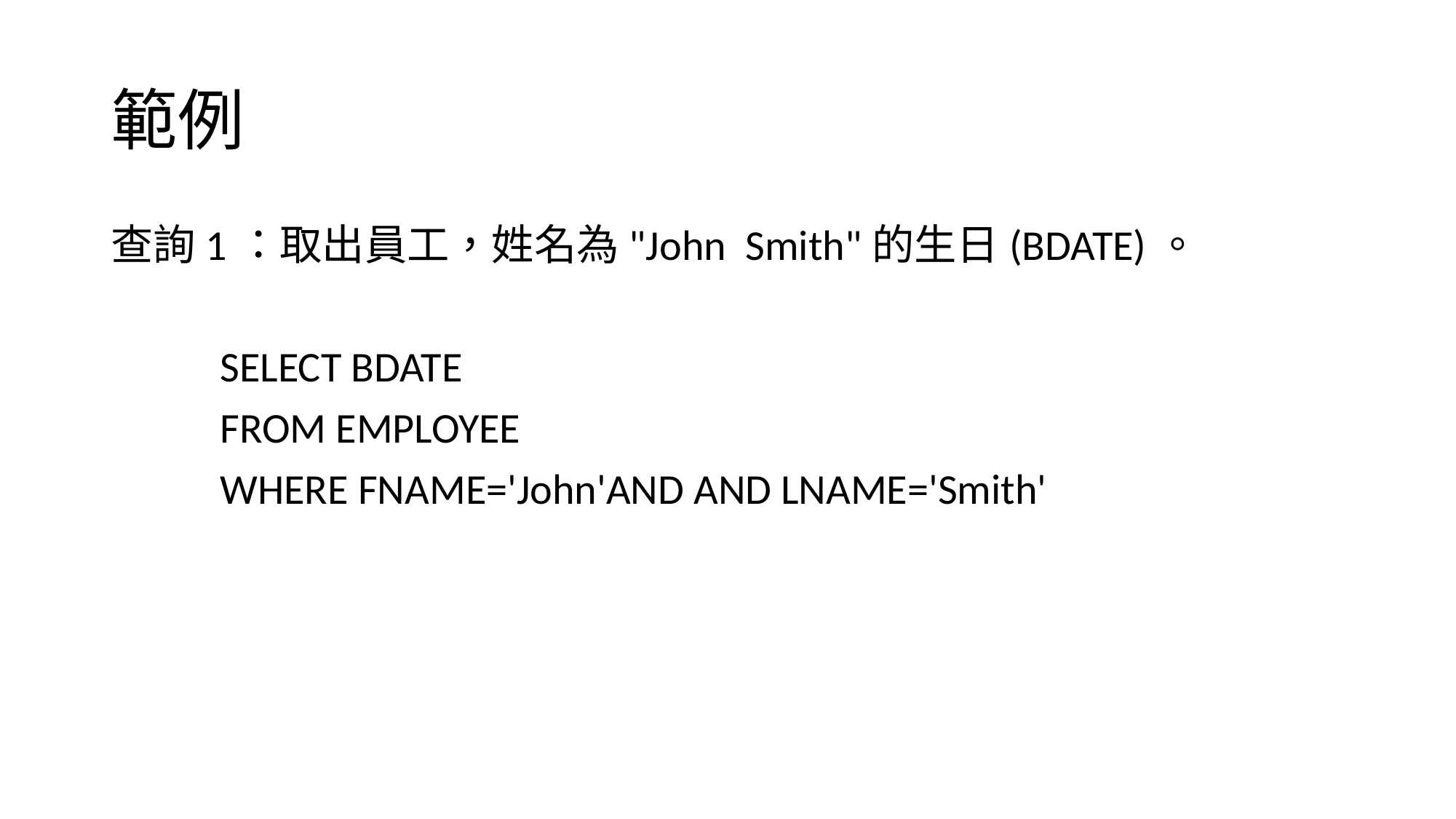

# 範例
查詢1：取出員工，姓名為"John  Smith"的生日(BDATE)。

	SELECT BDATE
	FROM EMPLOYEE
	WHERE FNAME='John'AND AND LNAME='Smith'